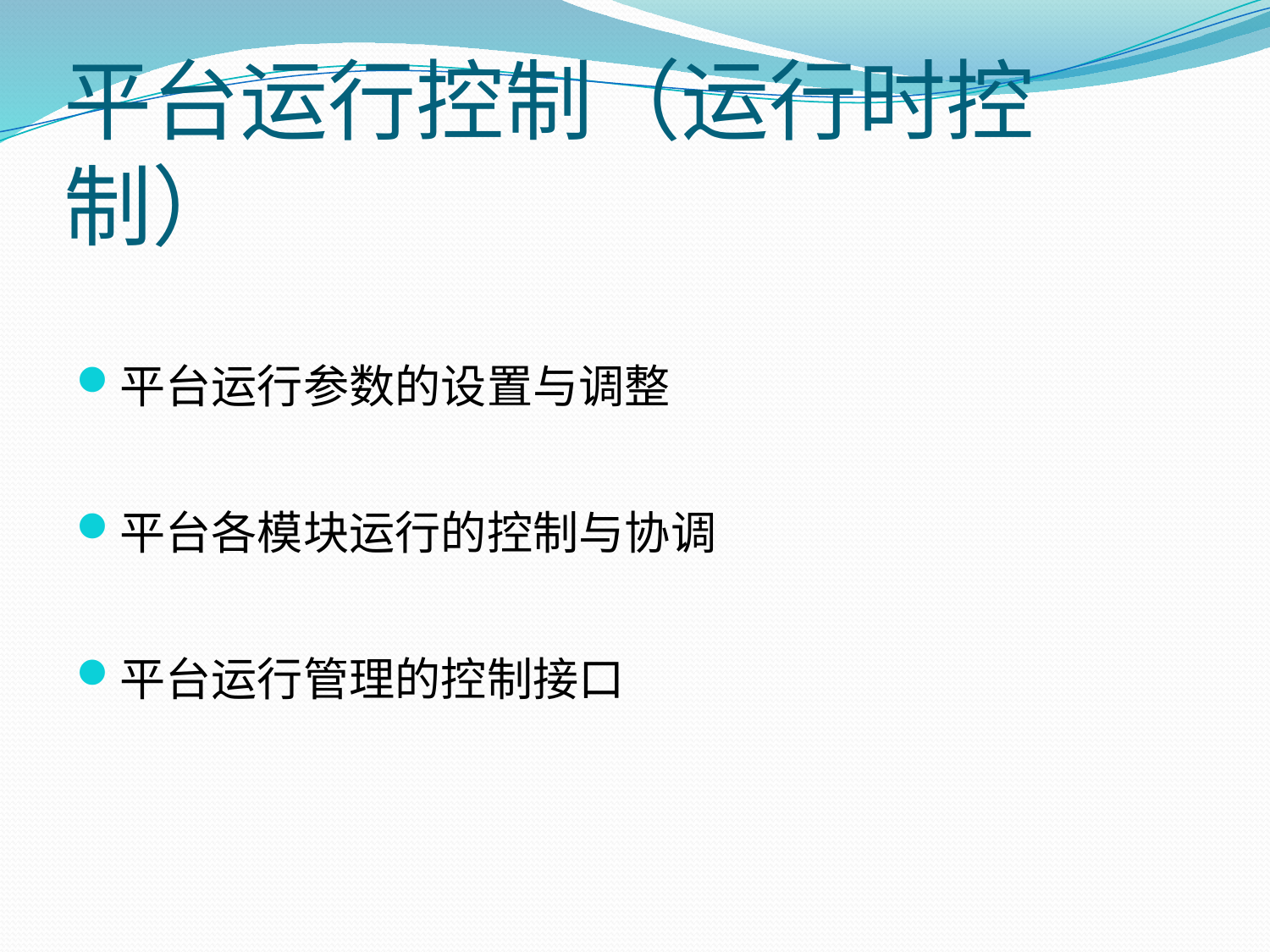

# 平台运行控制（运行时控制）
平台运行参数的设置与调整
平台各模块运行的控制与协调
平台运行管理的控制接口